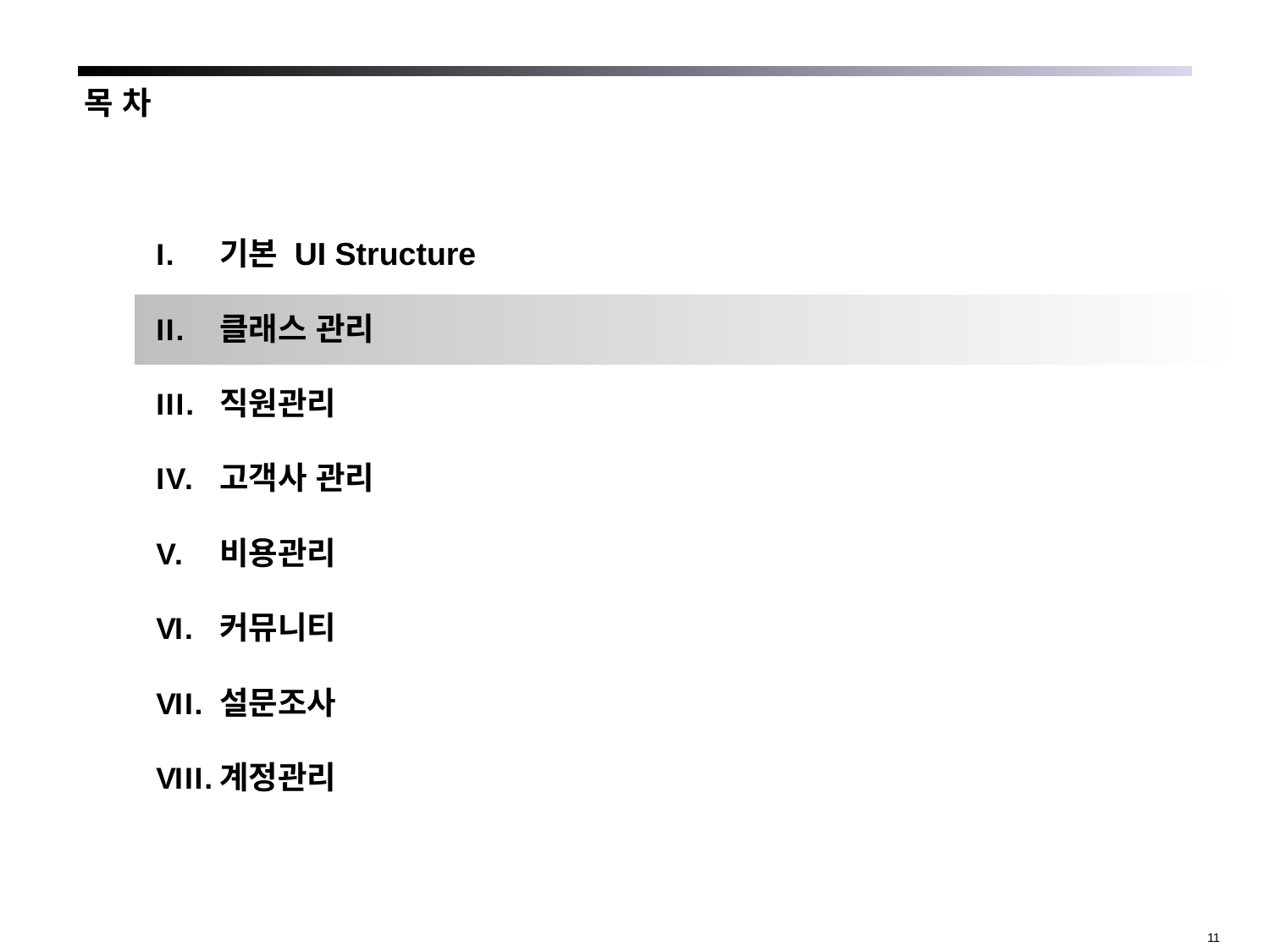

목 차
기본 UI Structure
클래스 관리
직원관리
고객사 관리
비용관리
커뮤니티
설문조사
계정관리